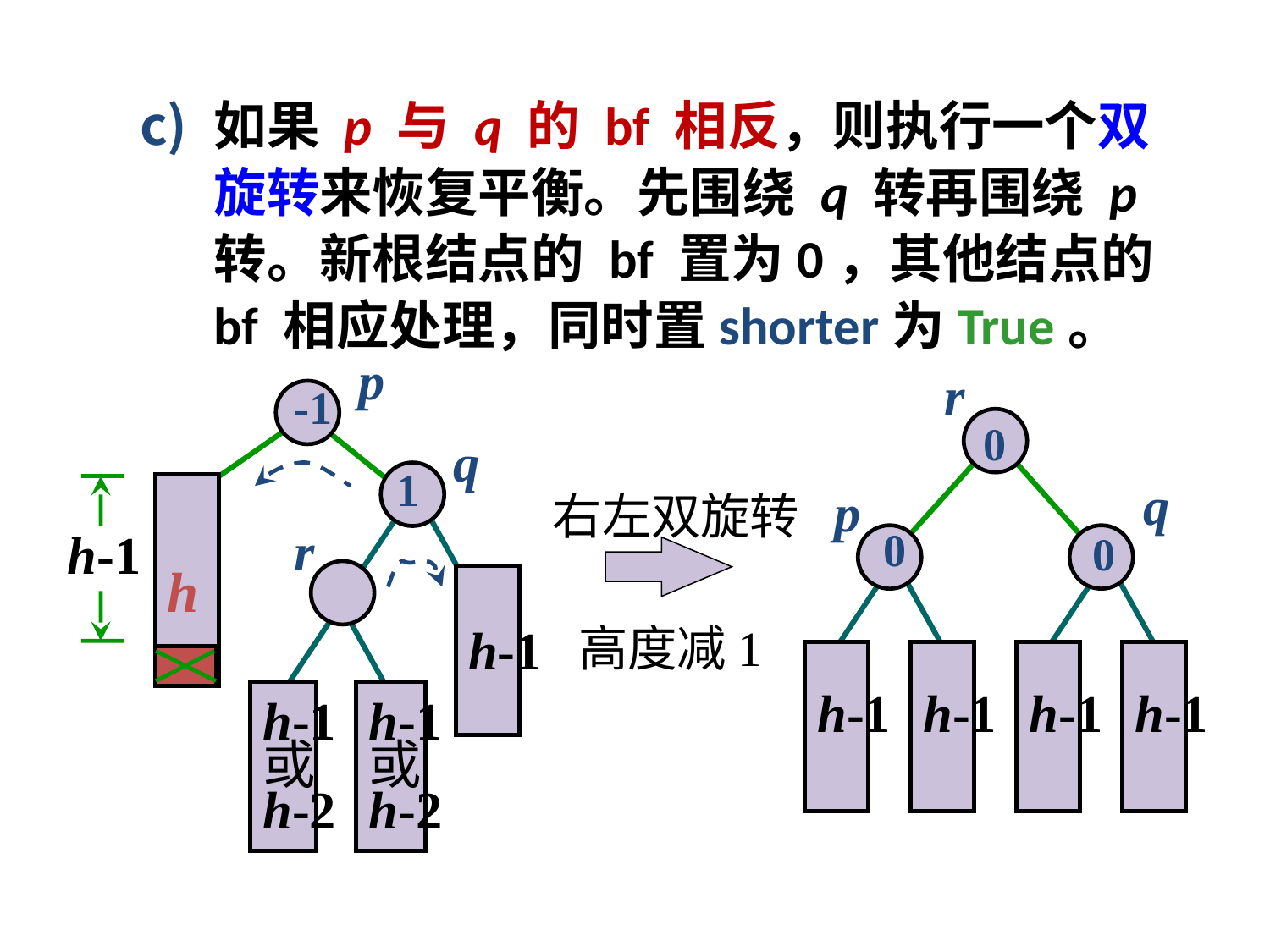

如果 p 与 q 的 bf 相反，则执行一个双旋转来恢复平衡。先围绕 q 转再围绕 p 转。新根结点的 bf 置为0，其他结点的 bf 相应处理，同时置shorter为True。
p
-1

q

1

r
h-1

h

h-1

h-1
或
h-2
h-1
或
h-2
r
0

q
p
0
0

h-1
h-1
h-1
h-1

右左双旋转

高度减1